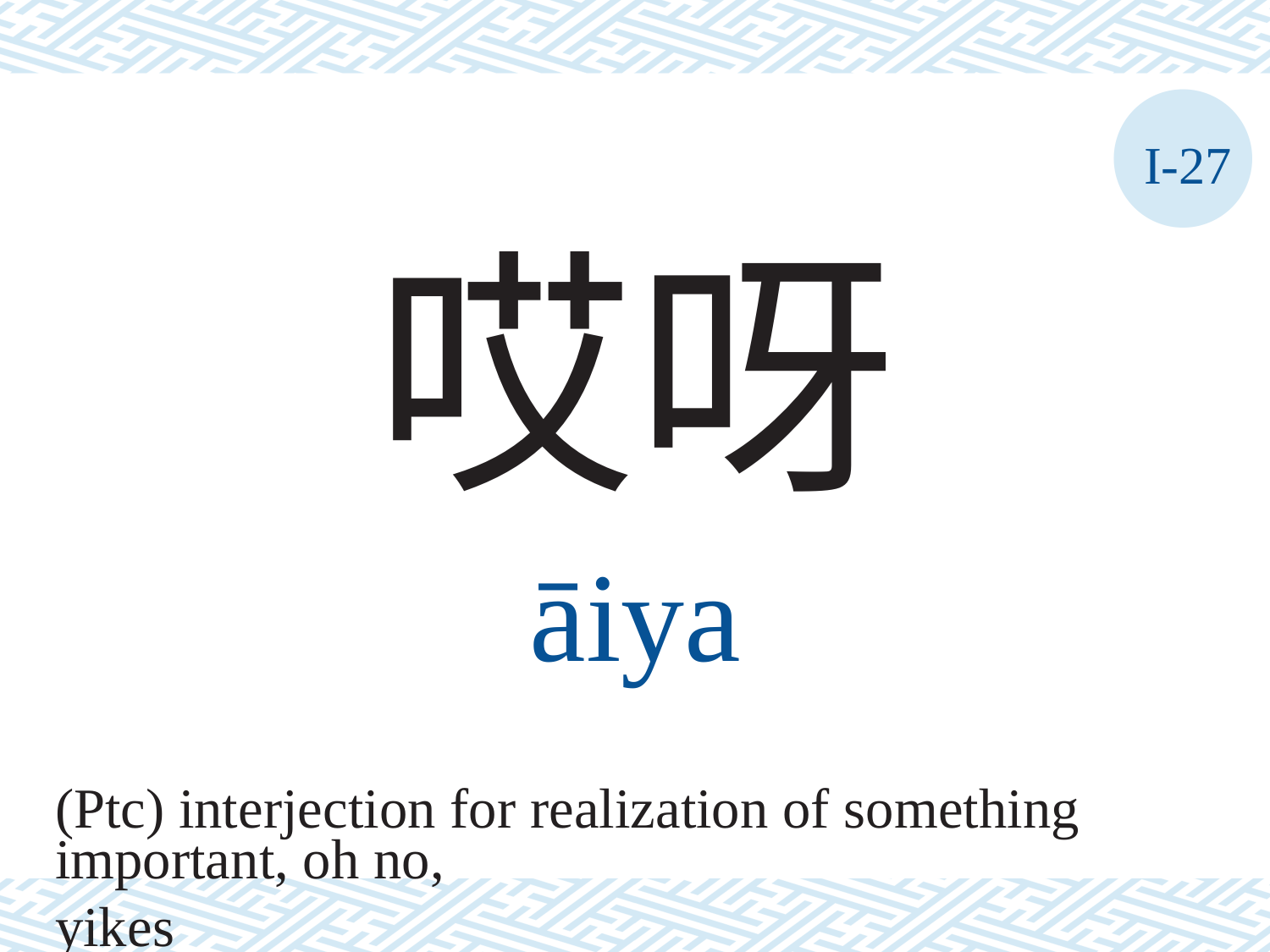

I-27
哎呀
āiya
(Ptc) interjection for realization of something
important, oh no, yikes